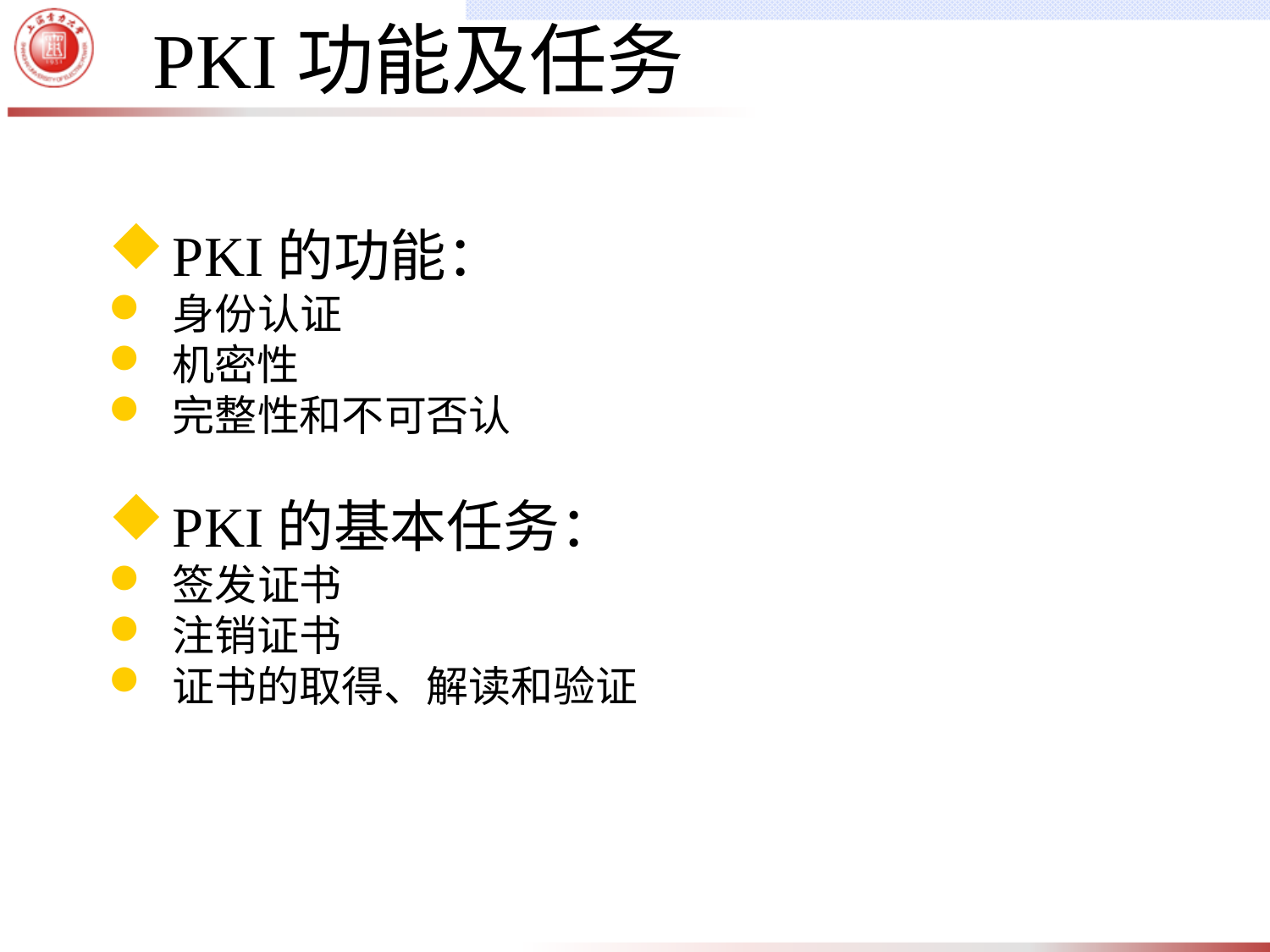

PKI功能及任务
PKI的功能：
身份认证
机密性
完整性和不可否认

PKI的基本任务：
签发证书
注销证书
证书的取得、解读和验证